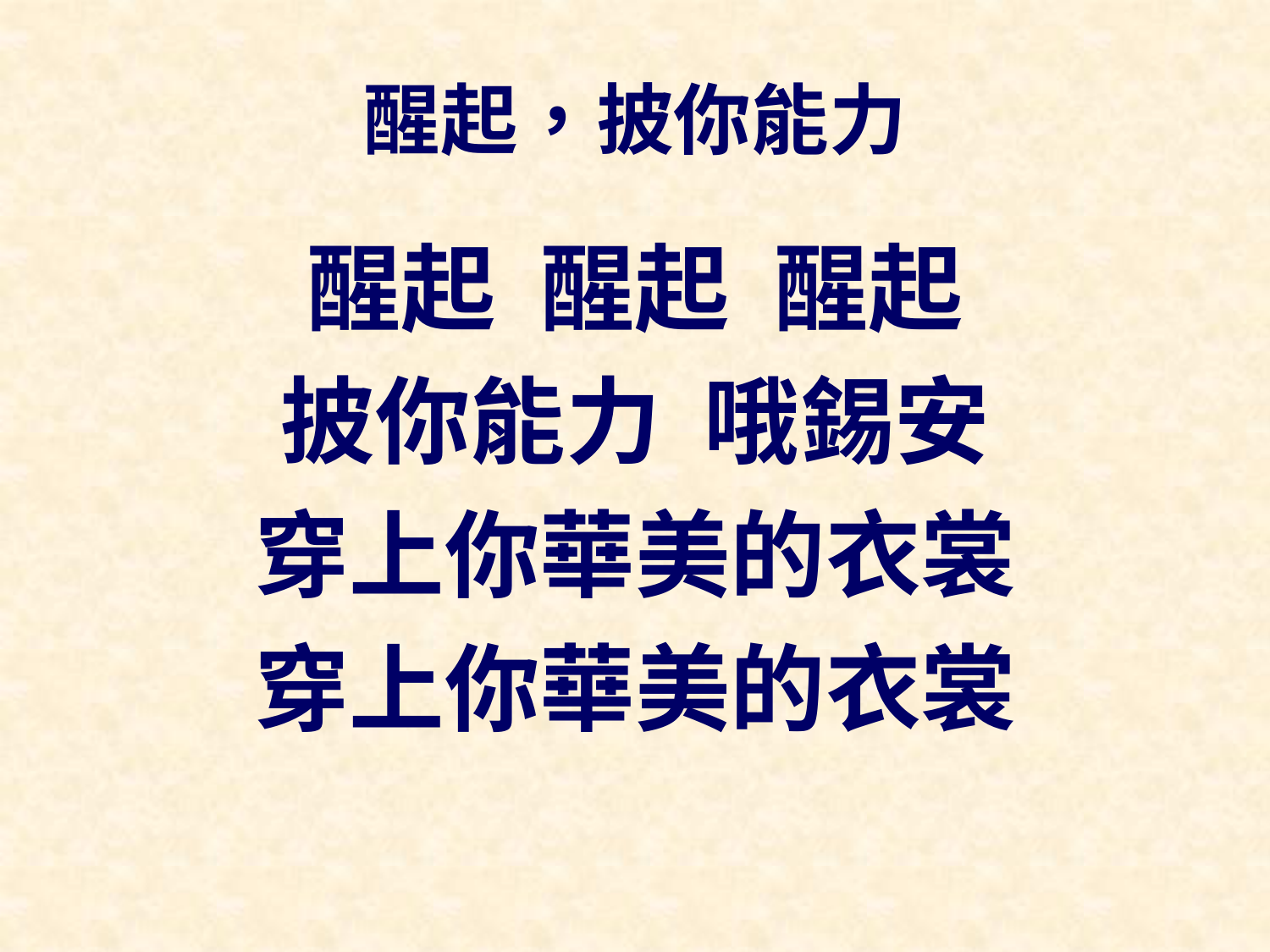

# 醒起，披你能力
醒起  醒起  醒起
披你能力  哦錫安
穿上你華美的衣裳
穿上你華美的衣裳